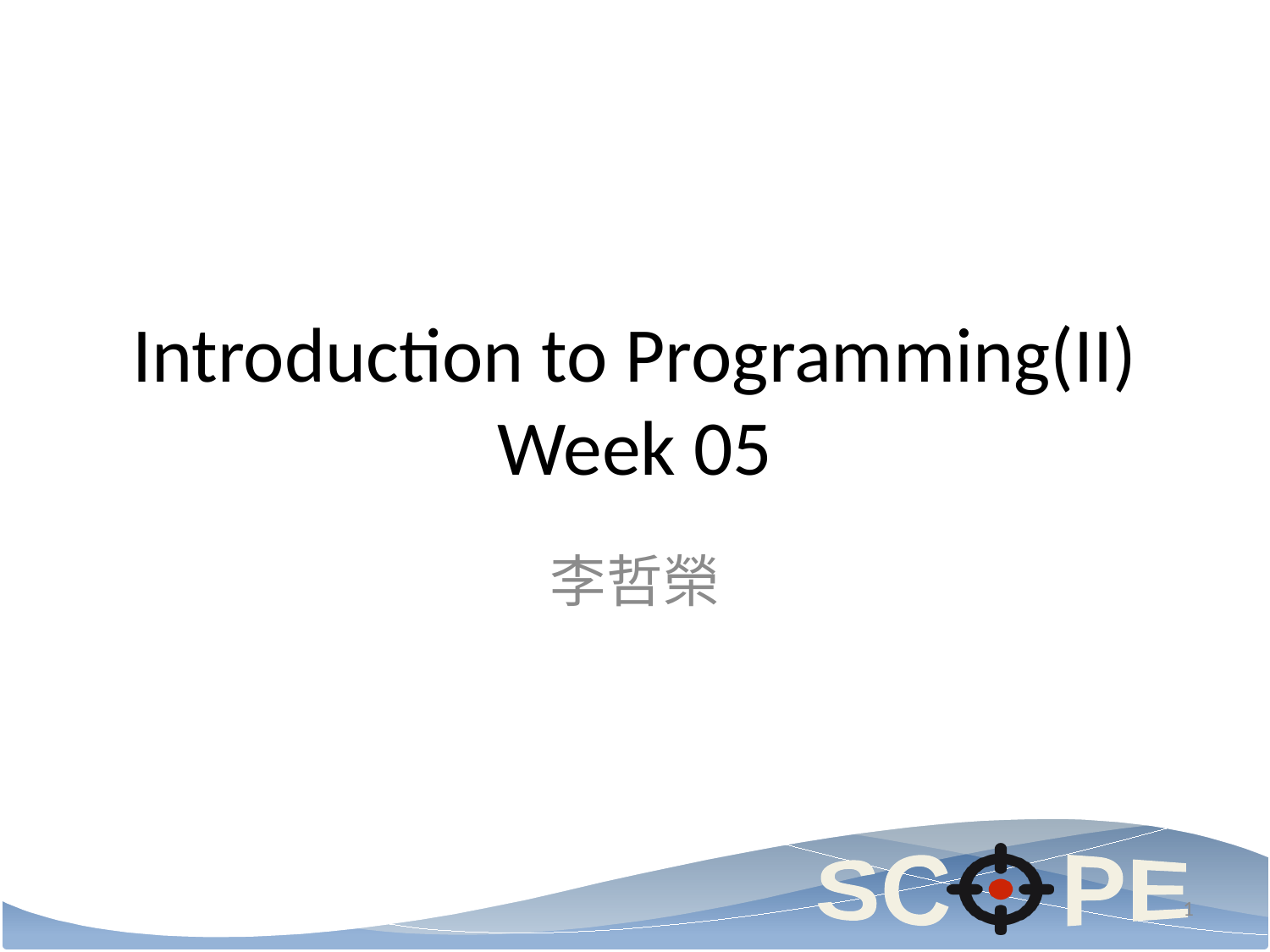

# Introduction to Programming(II) Week 05
李哲榮
1